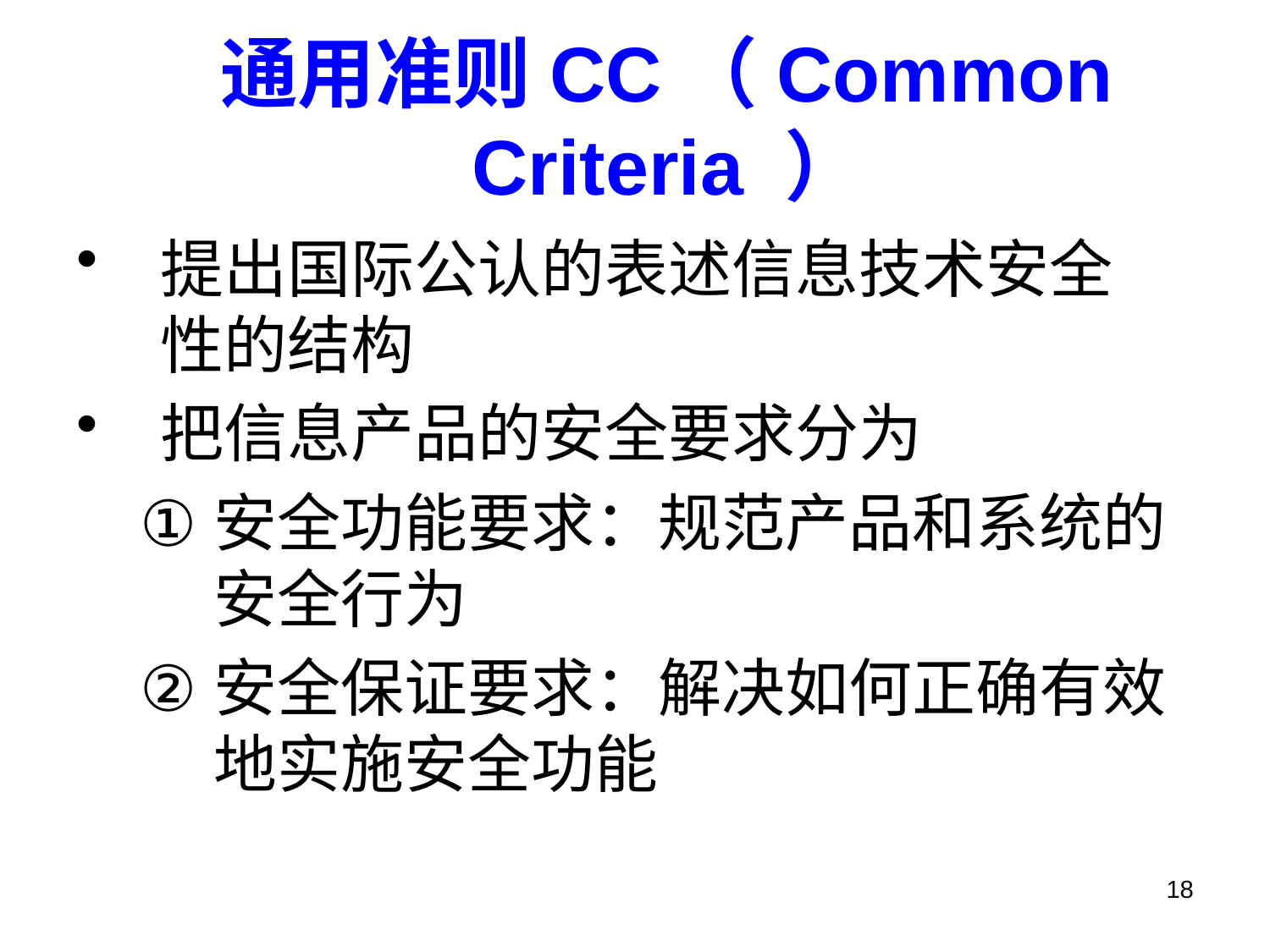

# 通用准则CC（Common Criteria ）
提出国际公认的表述信息技术安全性的结构
把信息产品的安全要求分为
安全功能要求：规范产品和系统的安全行为
安全保证要求：解决如何正确有效地实施安全功能

18